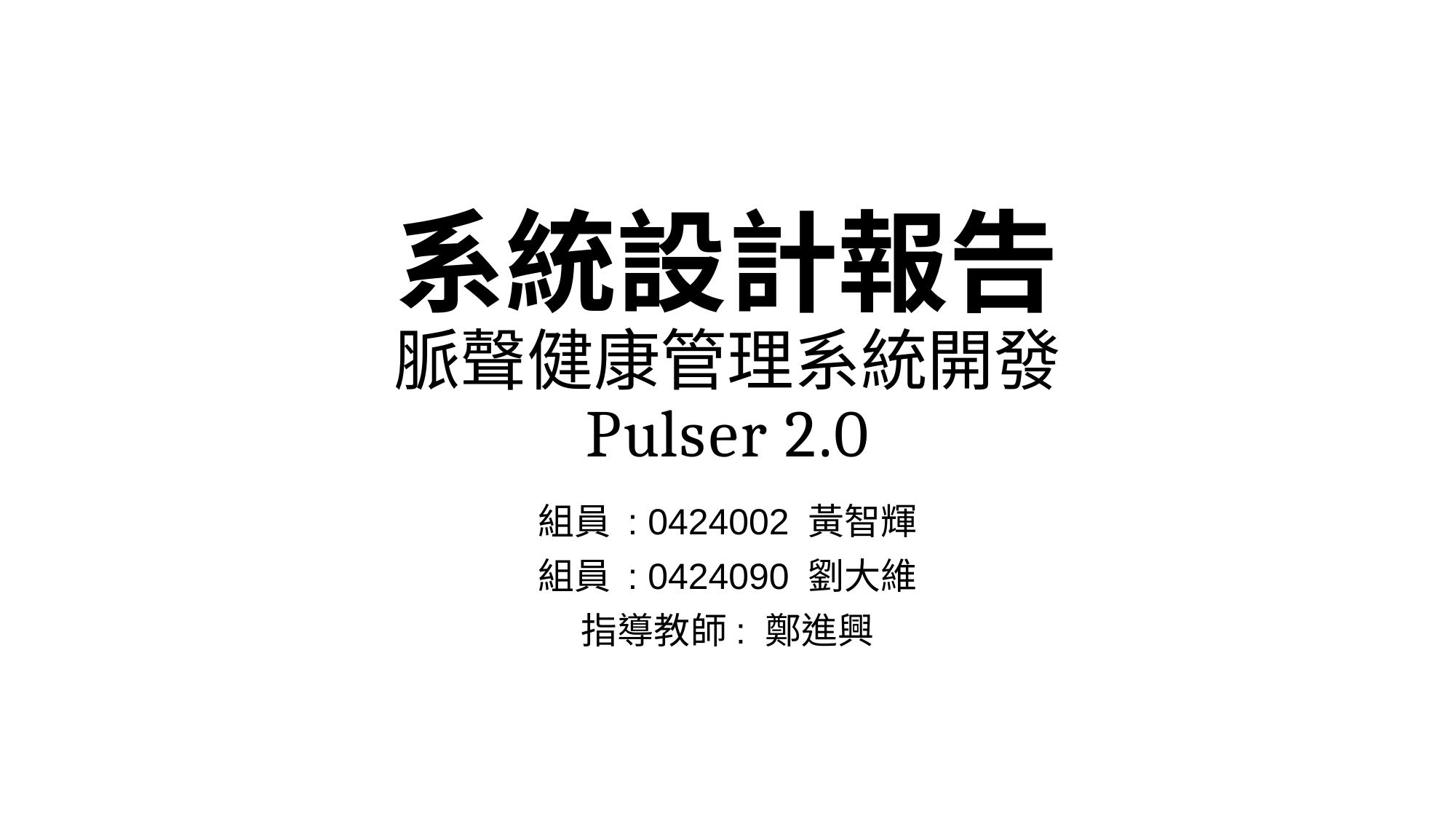

# 系統設計報告 脈聲健康管理系統開發 Pulser 2.0
組員 : 0424002 黃智輝
組員 : 0424090 劉大維
指導教師: 鄭進興